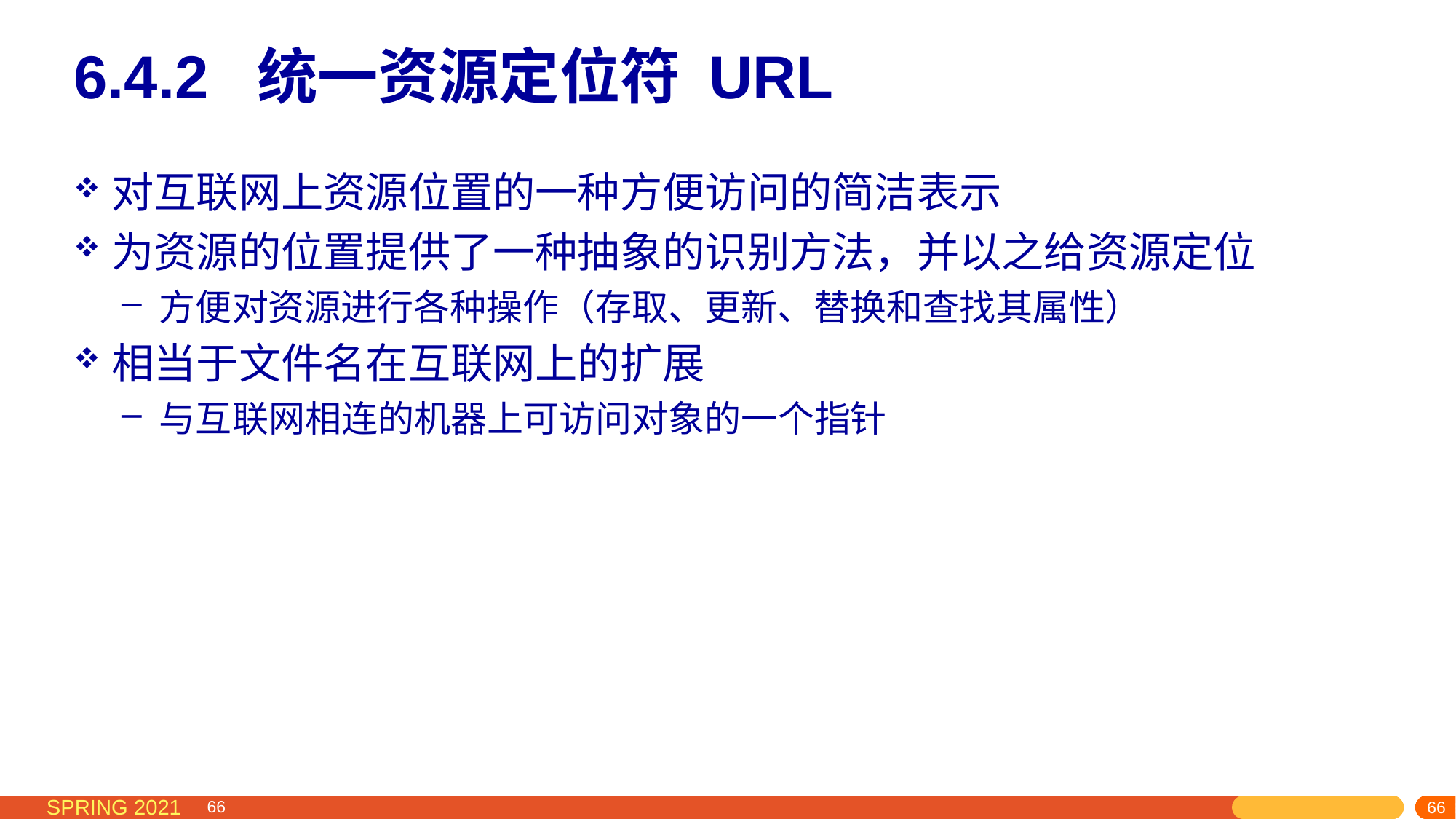

# 6.4.2  统一资源定位符 URL
对互联网上资源位置的一种方便访问的简洁表示
为资源的位置提供了一种抽象的识别方法，并以之给资源定位
方便对资源进行各种操作（存取、更新、替换和查找其属性）
相当于文件名在互联网上的扩展
与互联网相连的机器上可访问对象的一个指针